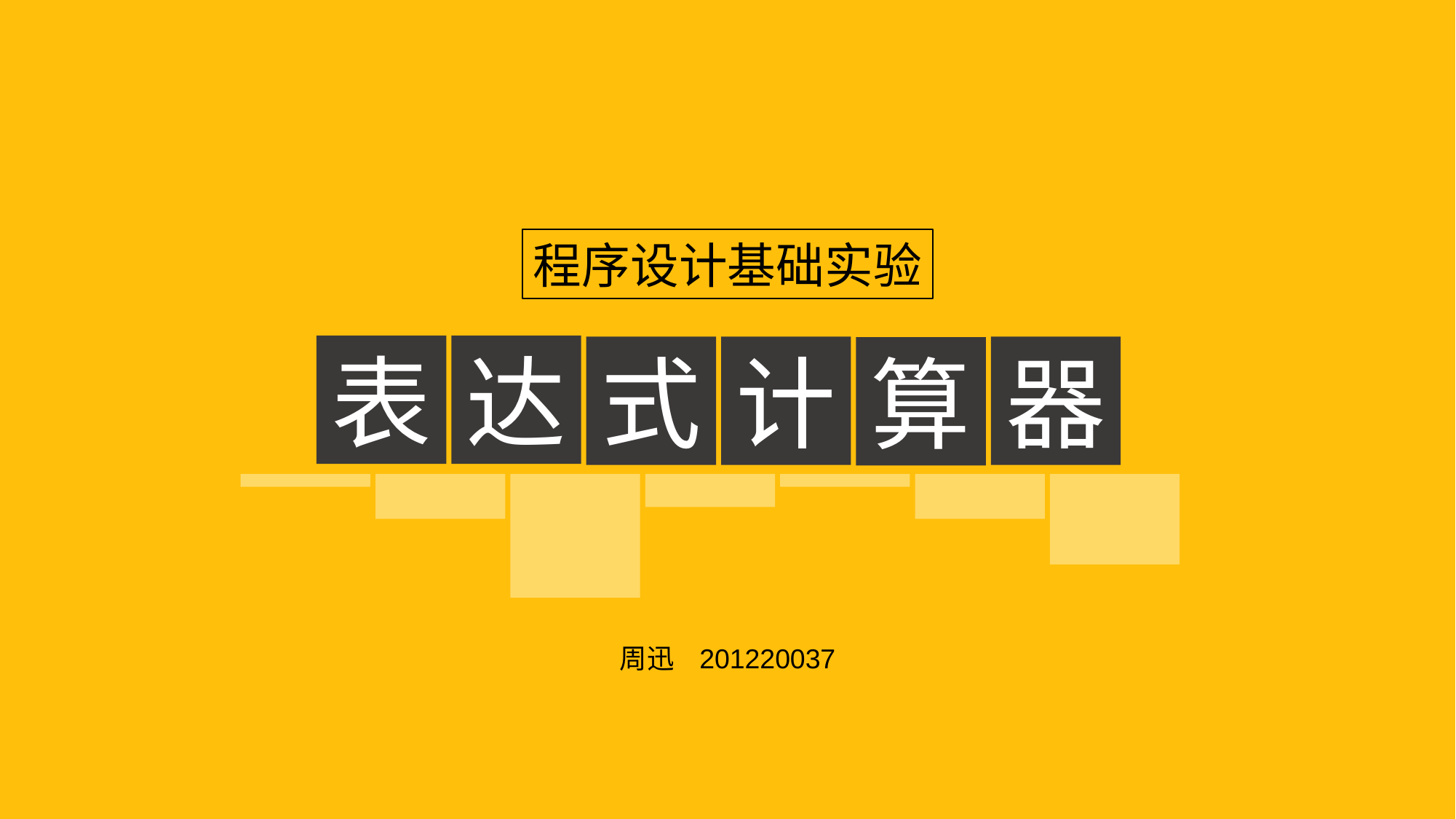

程序设计基础实验
表
达
式
计
器
算

周迅   201220037